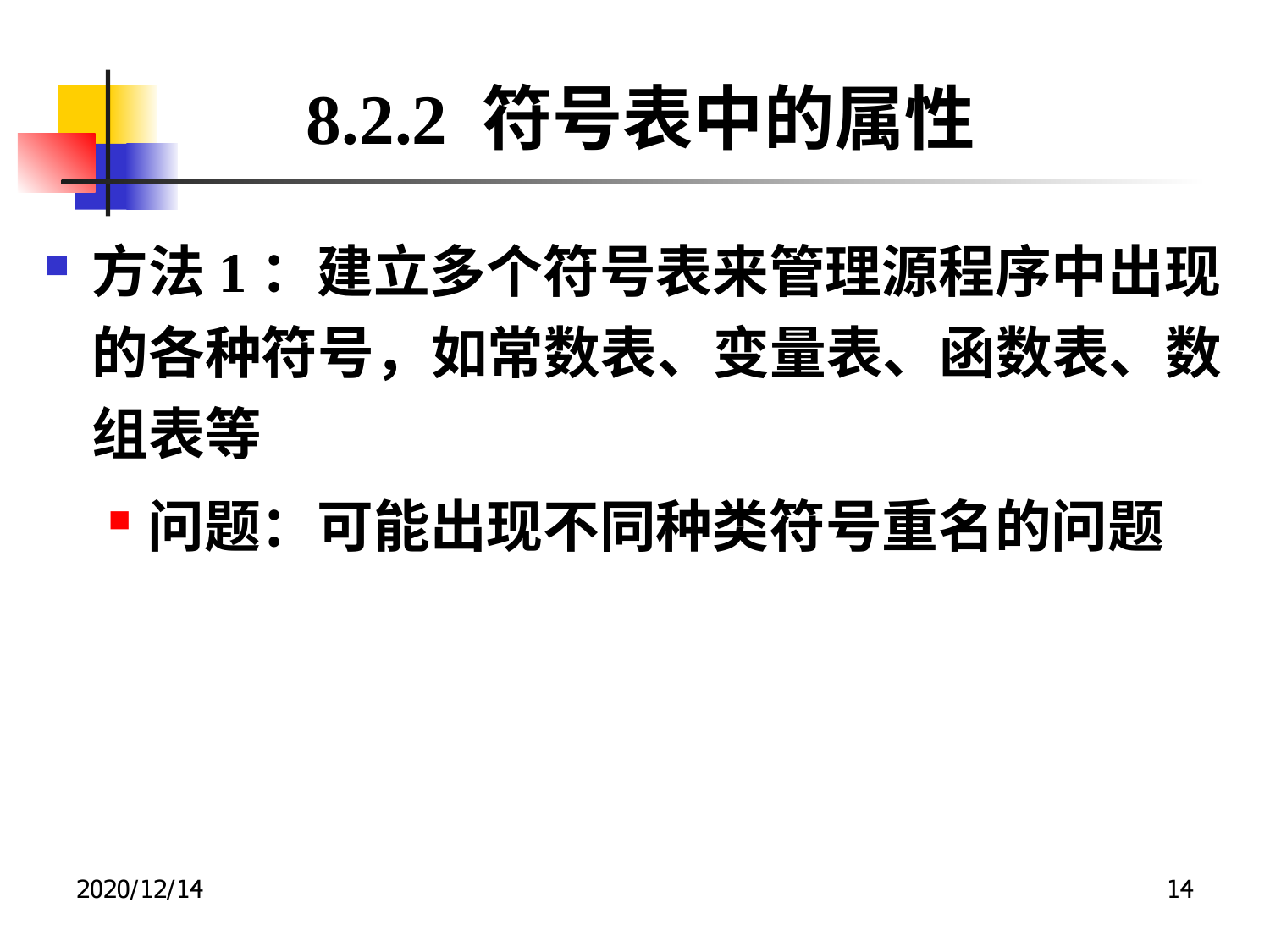

8.2.2 符号表中的属性
方法1：建立多个符号表来管理源程序中出现的各种符号，如常数表、变量表、函数表、数组表等
问题：可能出现不同种类符号重名的问题
2020/12/14
14